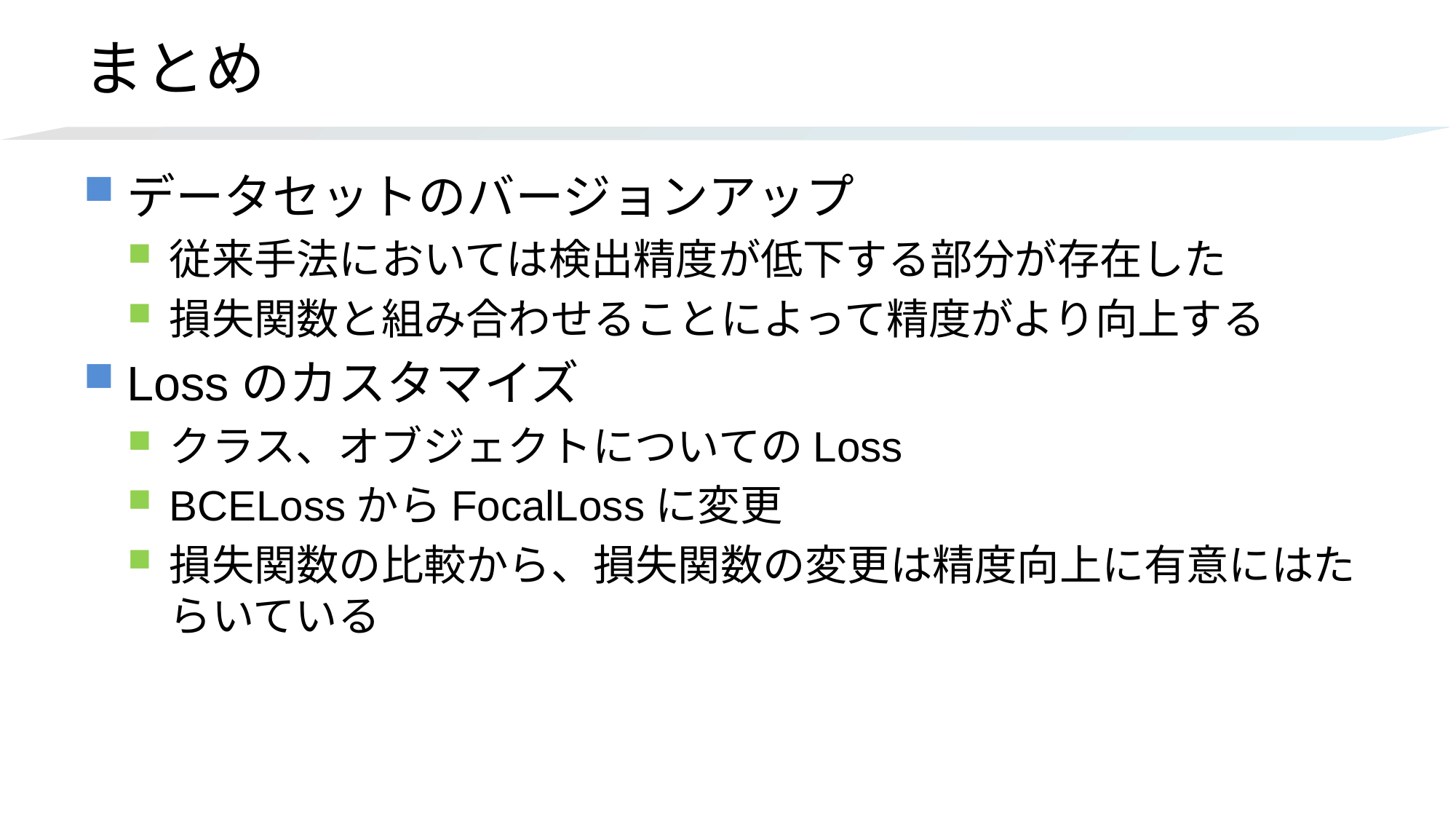

# まとめ
データセットのバージョンアップ
従来手法においては検出精度が低下する部分が存在した
損失関数と組み合わせることによって精度がより向上する
Lossのカスタマイズ
クラス、オブジェクトについてのLoss
BCELossからFocalLossに変更
損失関数の比較から、損失関数の変更は精度向上に有意にはたらいている